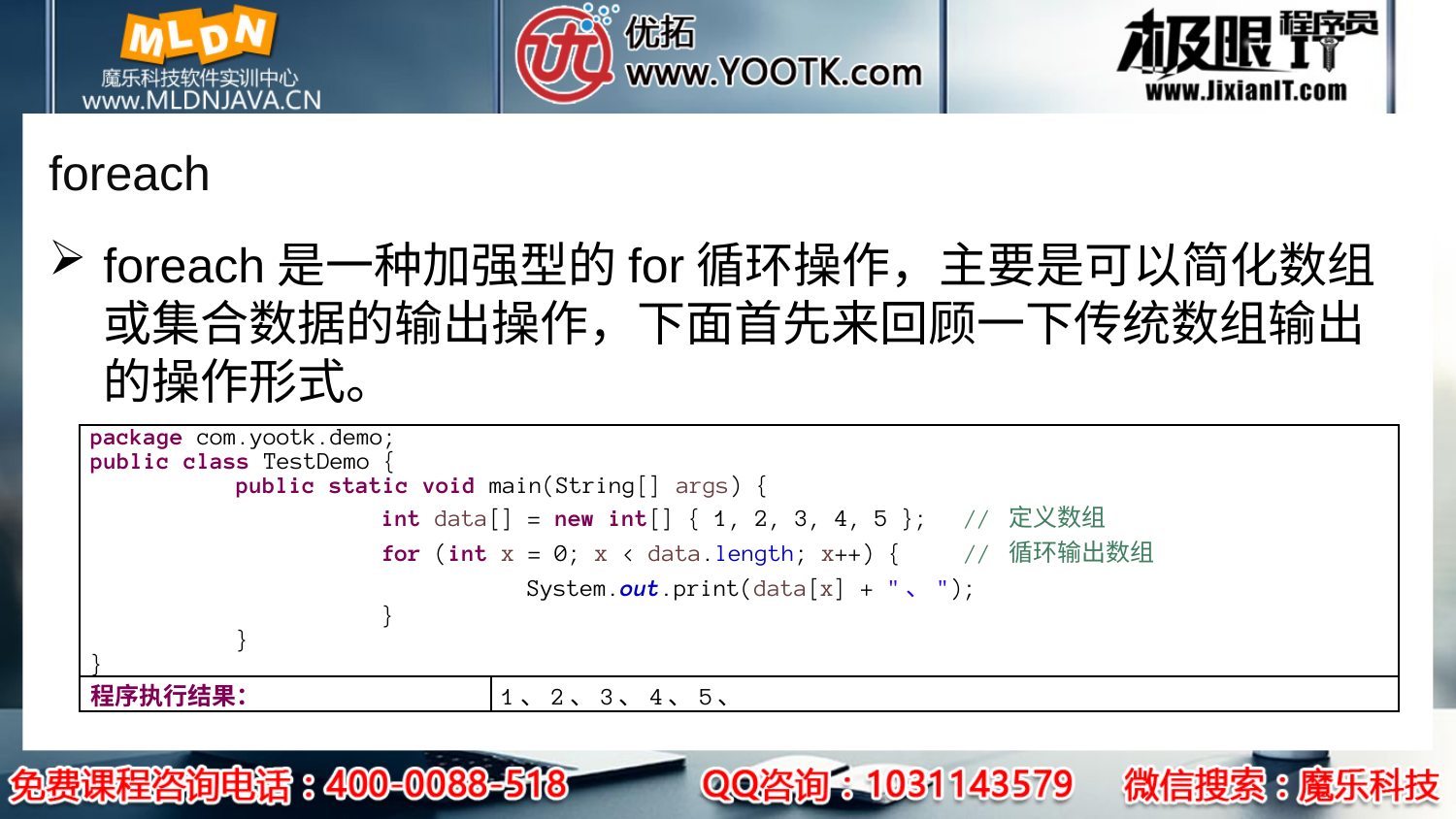

# foreach
foreach是一种加强型的for循环操作，主要是可以简化数组或集合数据的输出操作，下面首先来回顾一下传统数组输出的操作形式。
| package com.yootk.demo; public class TestDemo { public static void main(String[] args) { int data[] = new int[] { 1, 2, 3, 4, 5 }; // 定义数组 for (int x = 0; x < data.length; x++) { // 循环输出数组 System.out.print(data[x] + "、"); } } } |  |
| --- | --- |
| 程序执行结果： | 1、2、3、4、5、 |